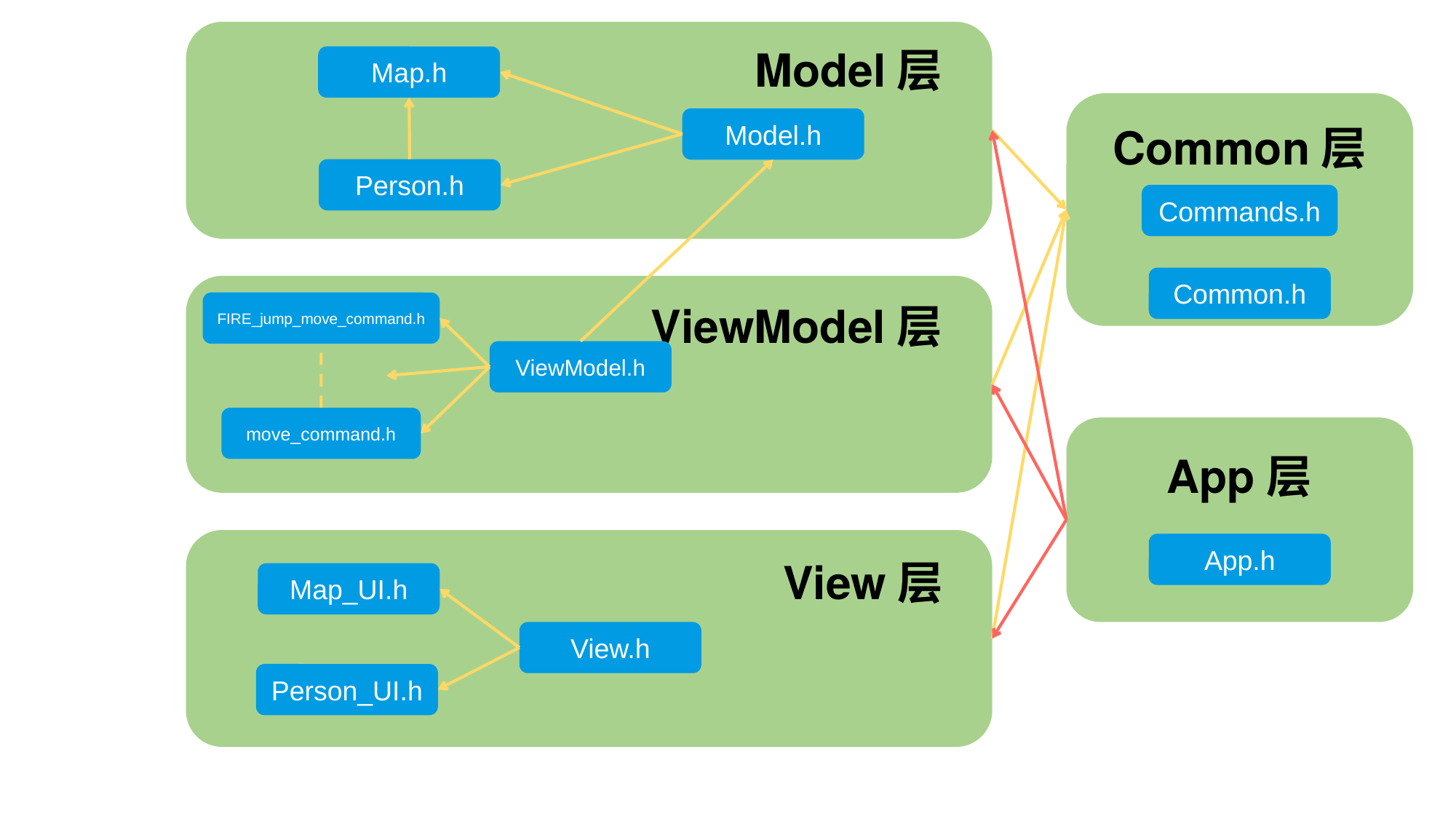

Model层
Map.h

Model.h
Common层
Person.h
Commands.h
Common.h

ViewModel层
FIRE_jump_move_command.h
ViewModel.h
move_command.h

App层

App.h
View层
Map_UI.h
View.h
Person_UI.h